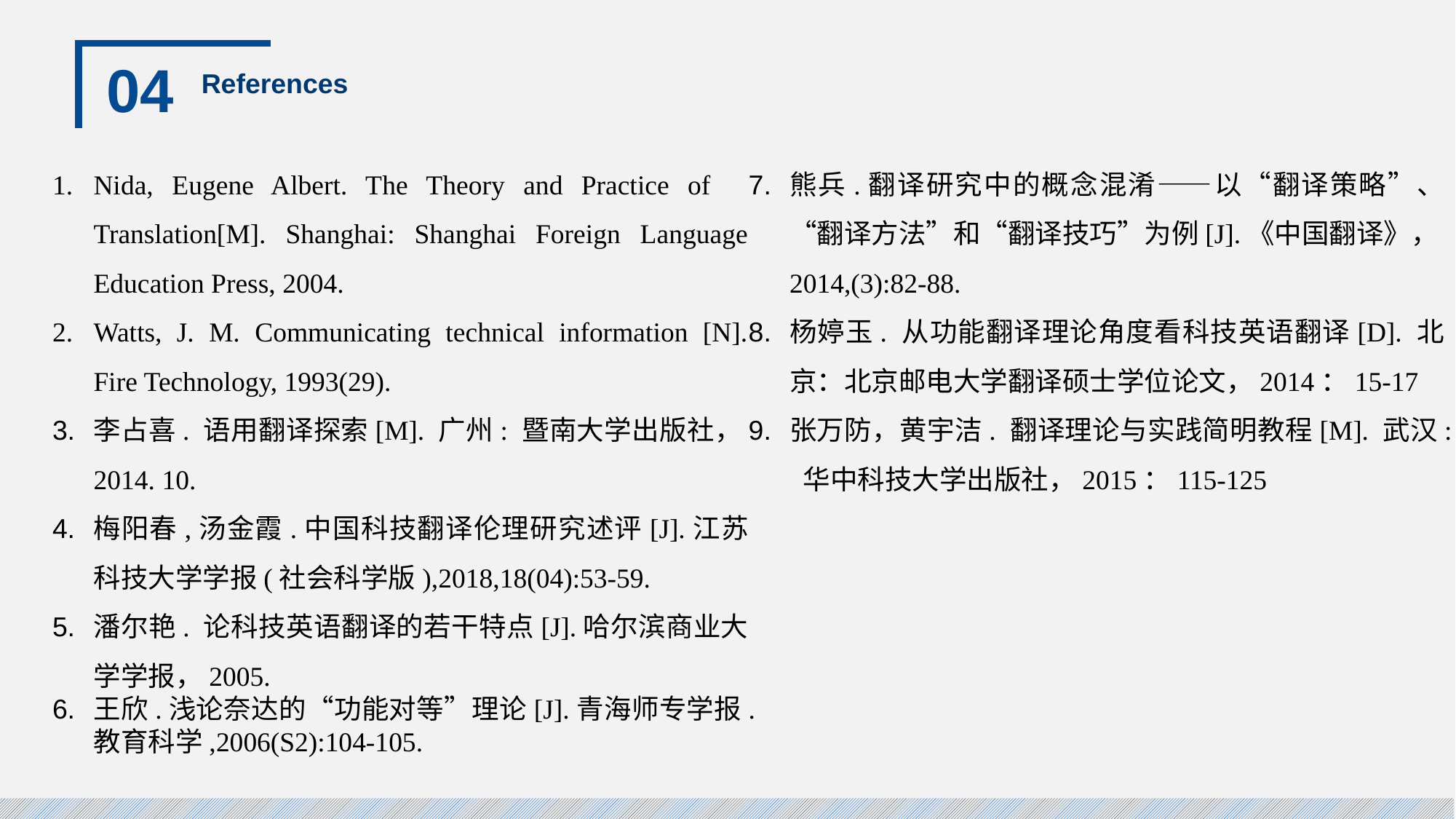

04
References
Nida, Eugene Albert. The Theory and Practice of   Translation[M]. Shanghai: Shanghai Foreign Language Education Press, 2004.
Watts, J. M. Communicating technical information [N]. Fire Technology, 1993(29).
李占喜. 语用翻译探索[M]. 广州: 暨南大学出版社，2014. 10.
梅阳春,汤金霞.中国科技翻译伦理研究述评[J].江苏科技大学学报(社会科学版),2018,18(04):53-59.
潘尔艳. 论科技英语翻译的若干特点[J].哈尔滨商业大学学报，2005.
王欣.浅论奈达的“功能对等”理论[J].青海师专学报.教育科学,2006(S2):104-105.
熊兵.翻译研究中的概念混淆——以“翻译策略”、“翻译方法”和“翻译技巧”为例[J].《中国翻译》，2014,(3):82-88.
杨婷玉. 从功能翻译理论角度看科技英语翻译[D]. 北京：北京邮电大学翻译硕士学位论文，2014：15-17
张万防，黄宇洁. 翻译理论与实践简明教程[M]. 武汉: 华中科技大学出版社，2015：115-125